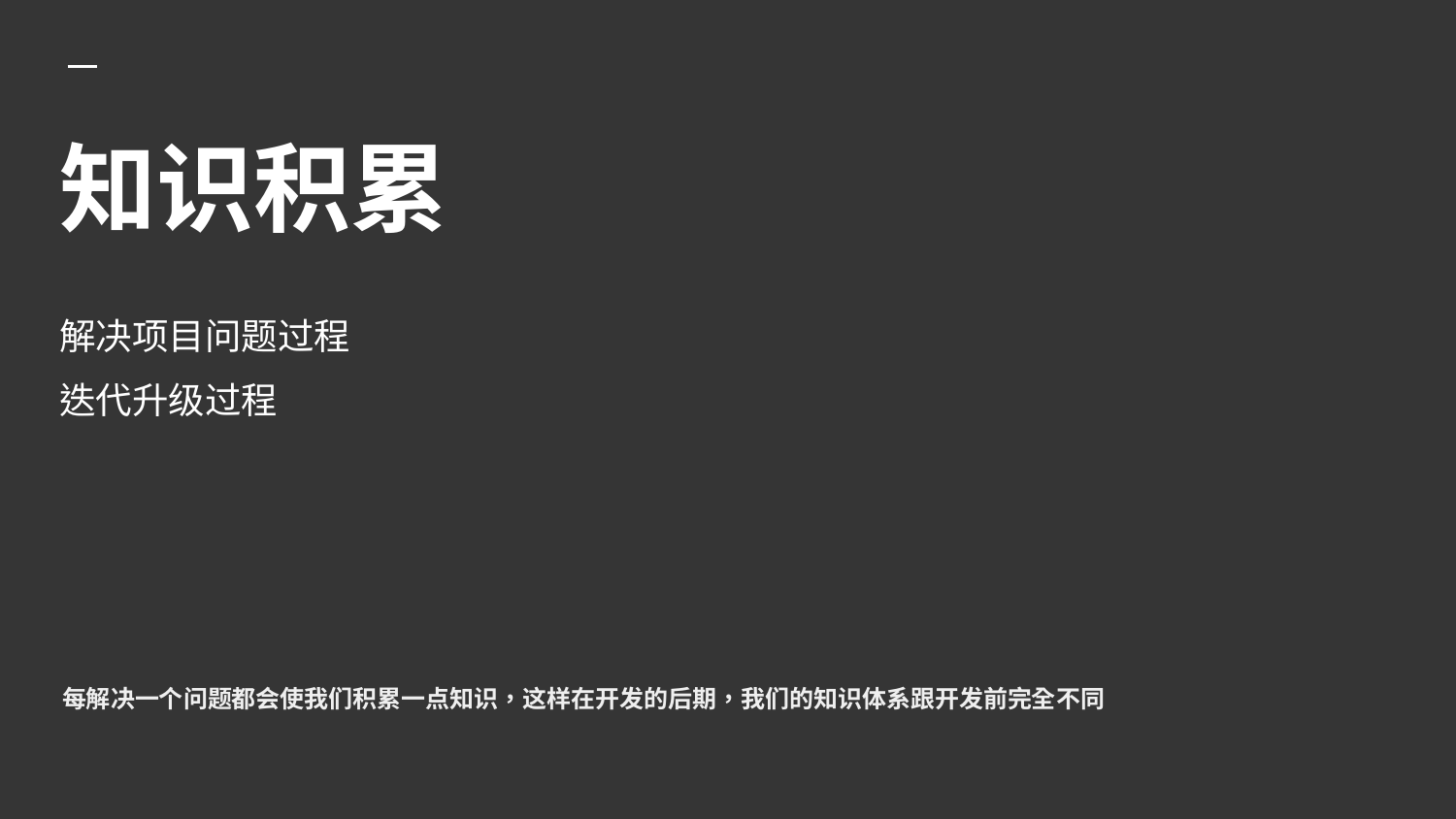

# 知识积累

解决项目问题过程
迭代升级过程
每解决一个问题都会使我们积累一点知识，这样在开发的后期，我们的知识体系跟开发前完全不同